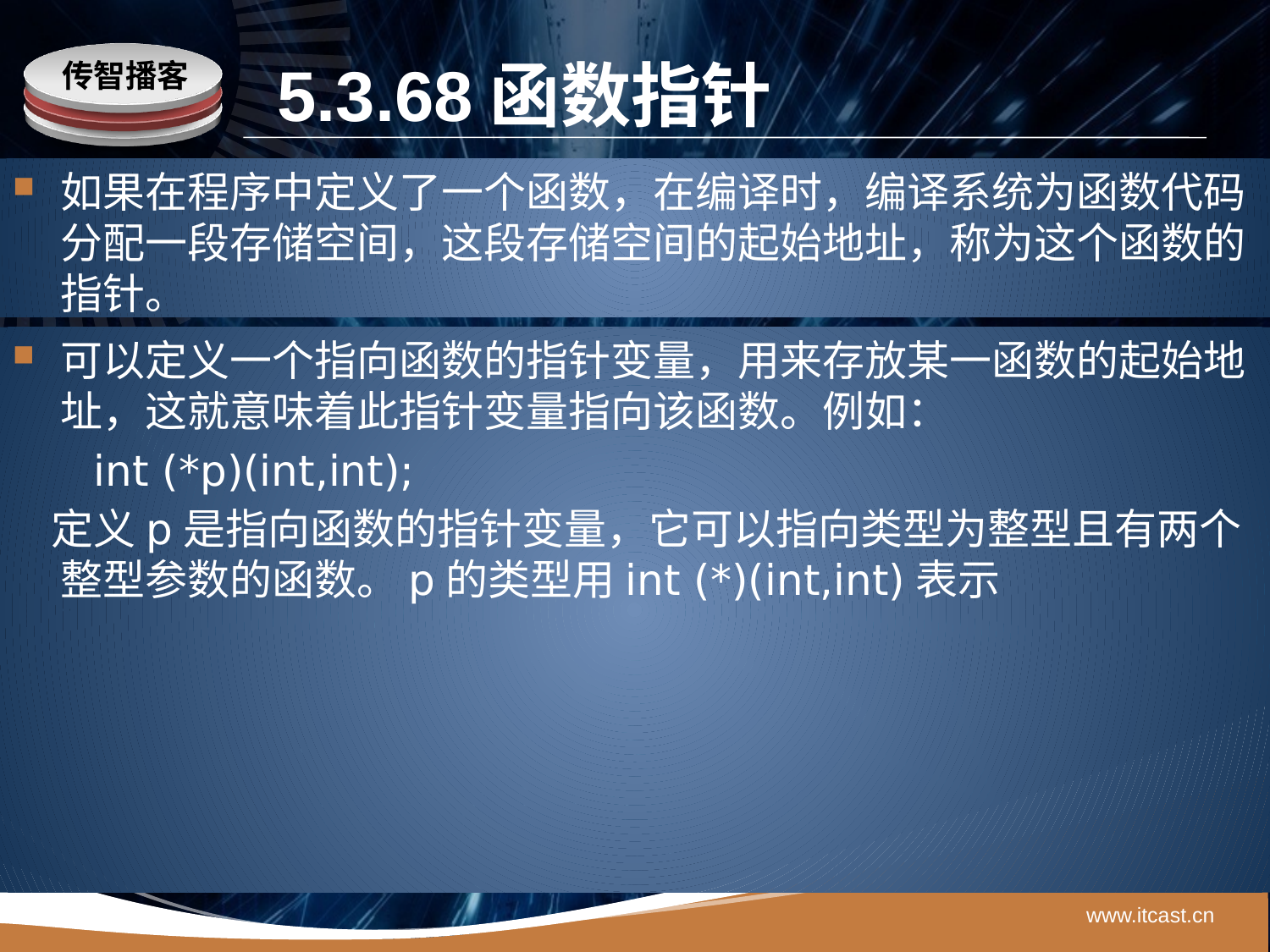

# 5.3.68函数指针
如果在程序中定义了一个函数，在编译时，编译系统为函数代码分配一段存储空间，这段存储空间的起始地址，称为这个函数的指针。
可以定义一个指向函数的指针变量，用来存放某一函数的起始地址，这就意味着此指针变量指向该函数。例如：
      int (*p)(int,int);
   定义p是指向函数的指针变量，它可以指向类型为整型且有两个整型参数的函数。p的类型用int (*)(int,int)表示
www.itcast.cn